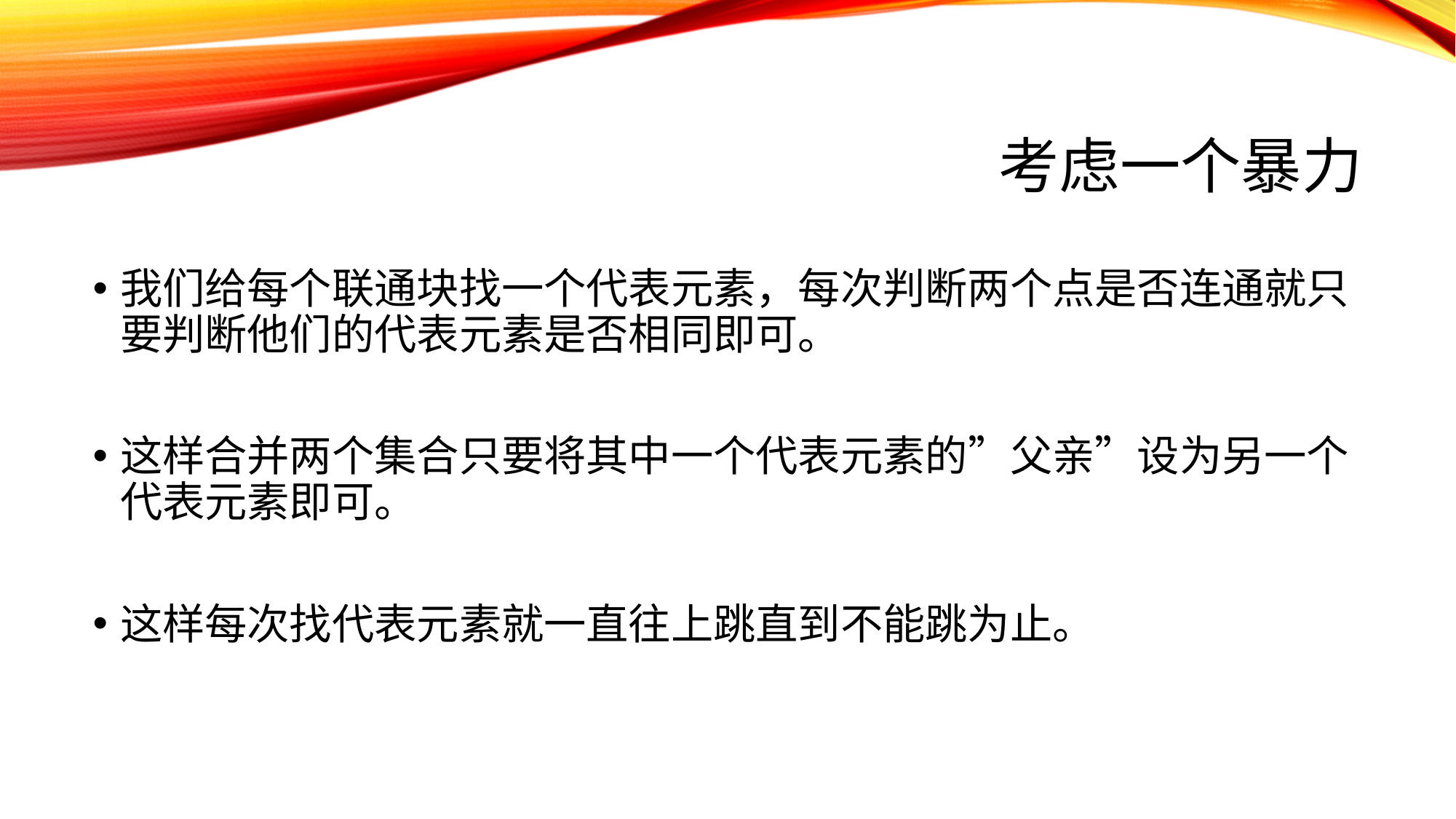

# 考虑一个暴力
我们给每个联通块找一个代表元素，每次判断两个点是否连通就只要判断他们的代表元素是否相同即可。

这样合并两个集合只要将其中一个代表元素的”父亲”设为另一个代表元素即可。

这样每次找代表元素就一直往上跳直到不能跳为止。